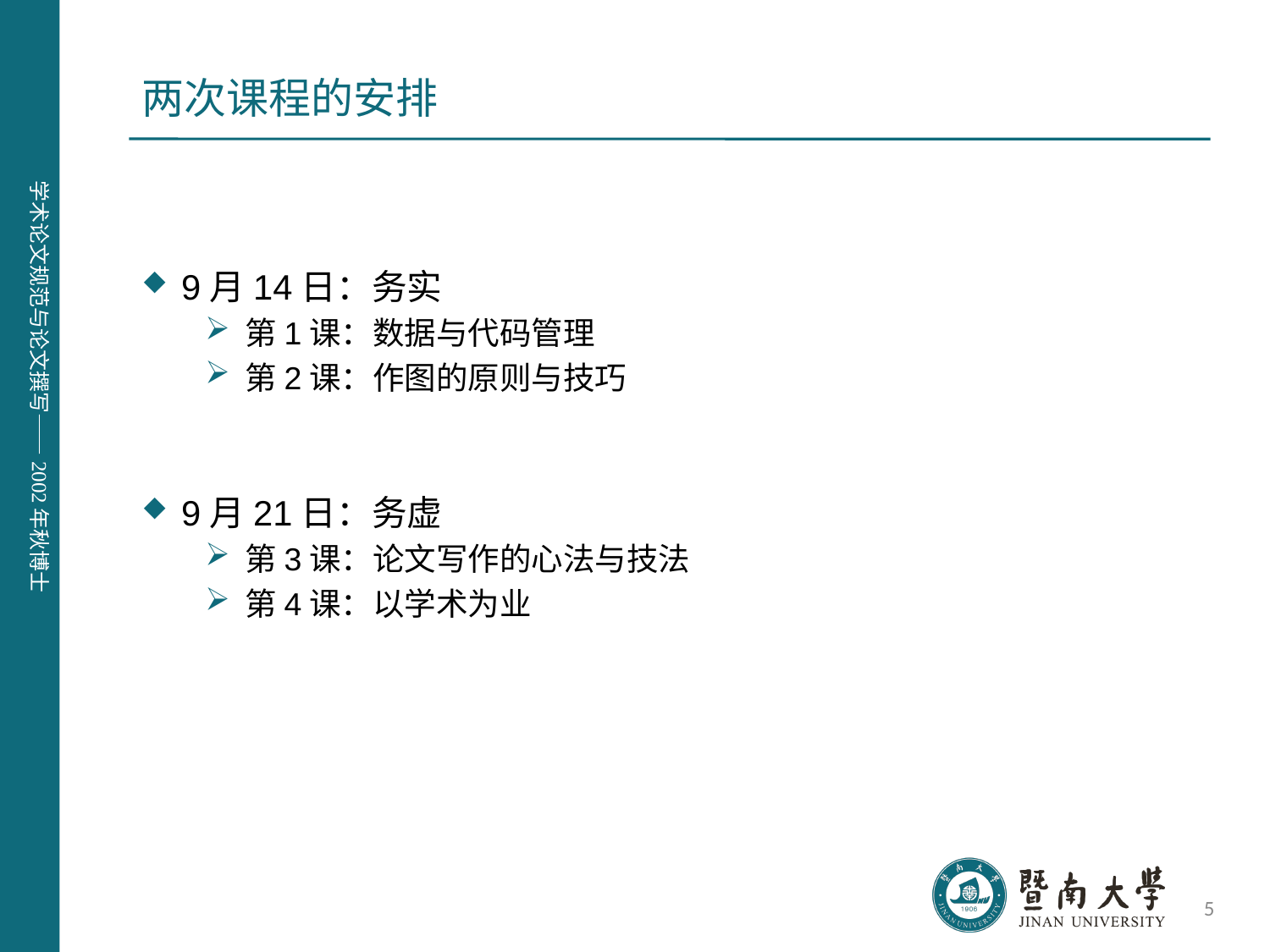

# 两次课程的安排

9月14日：务实
第1课：数据与代码管理
第2课：作图的原则与技巧

9月21日：务虚
第3课：论文写作的心法与技法
第4课：以学术为业

5